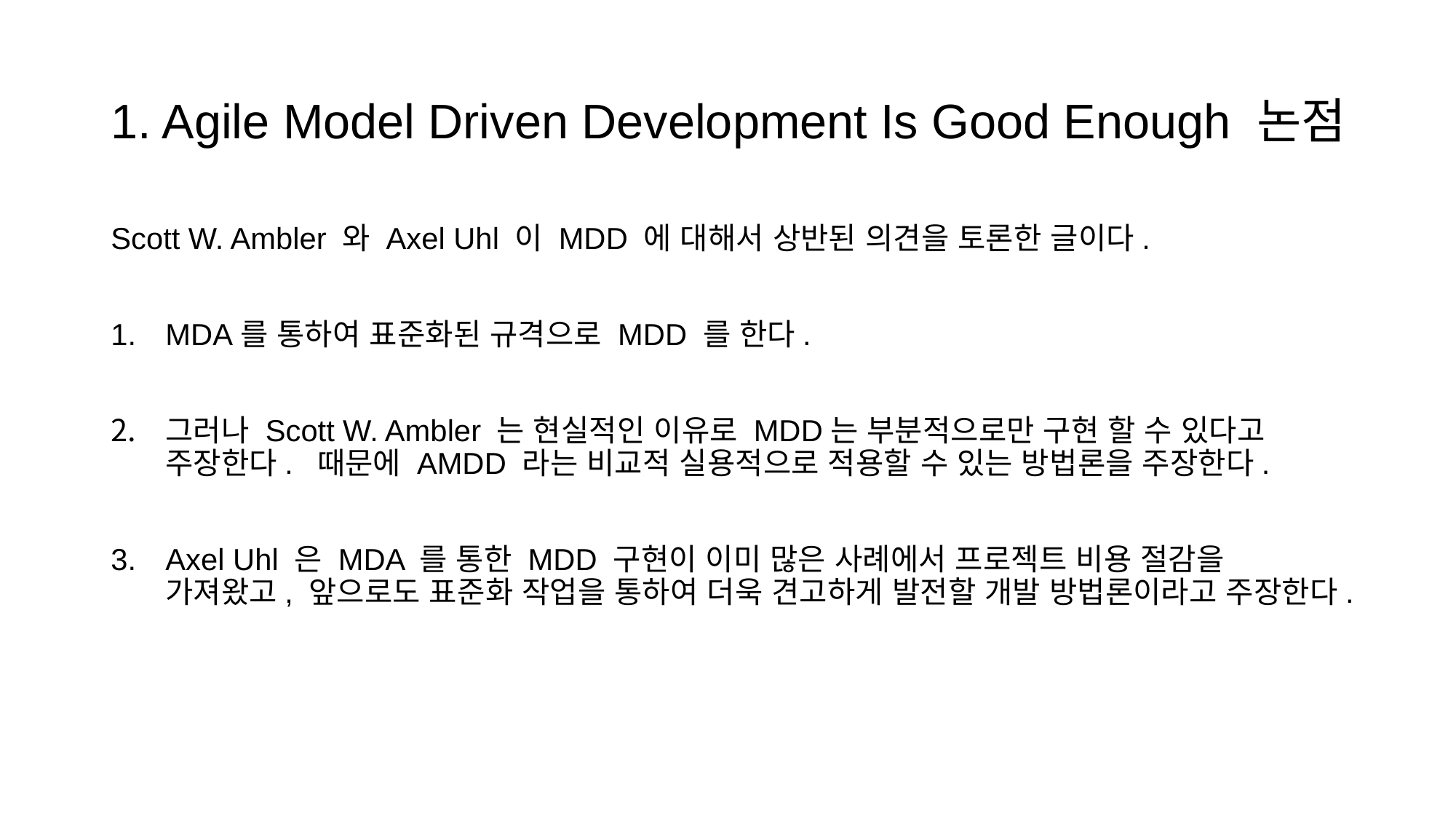

# 1. Agile Model Driven Development Is Good Enough 논점
Scott W. Ambler 와 Axel Uhl 이 MDD 에 대해서 상반된 의견을 토론한 글이다.

MDA를 통하여 표준화된 규격으로 MDD 를 한다.

그러나 Scott W. Ambler 는 현실적인 이유로 MDD는 부분적으로만 구현 할 수 있다고 주장한다.  때문에 AMDD 라는 비교적 실용적으로 적용할 수 있는 방법론을 주장한다.

Axel Uhl 은 MDA 를 통한 MDD 구현이 이미 많은 사례에서 프로젝트 비용 절감을 가져왔고, 앞으로도 표준화 작업을 통하여 더욱 견고하게 발전할 개발 방법론이라고 주장한다.